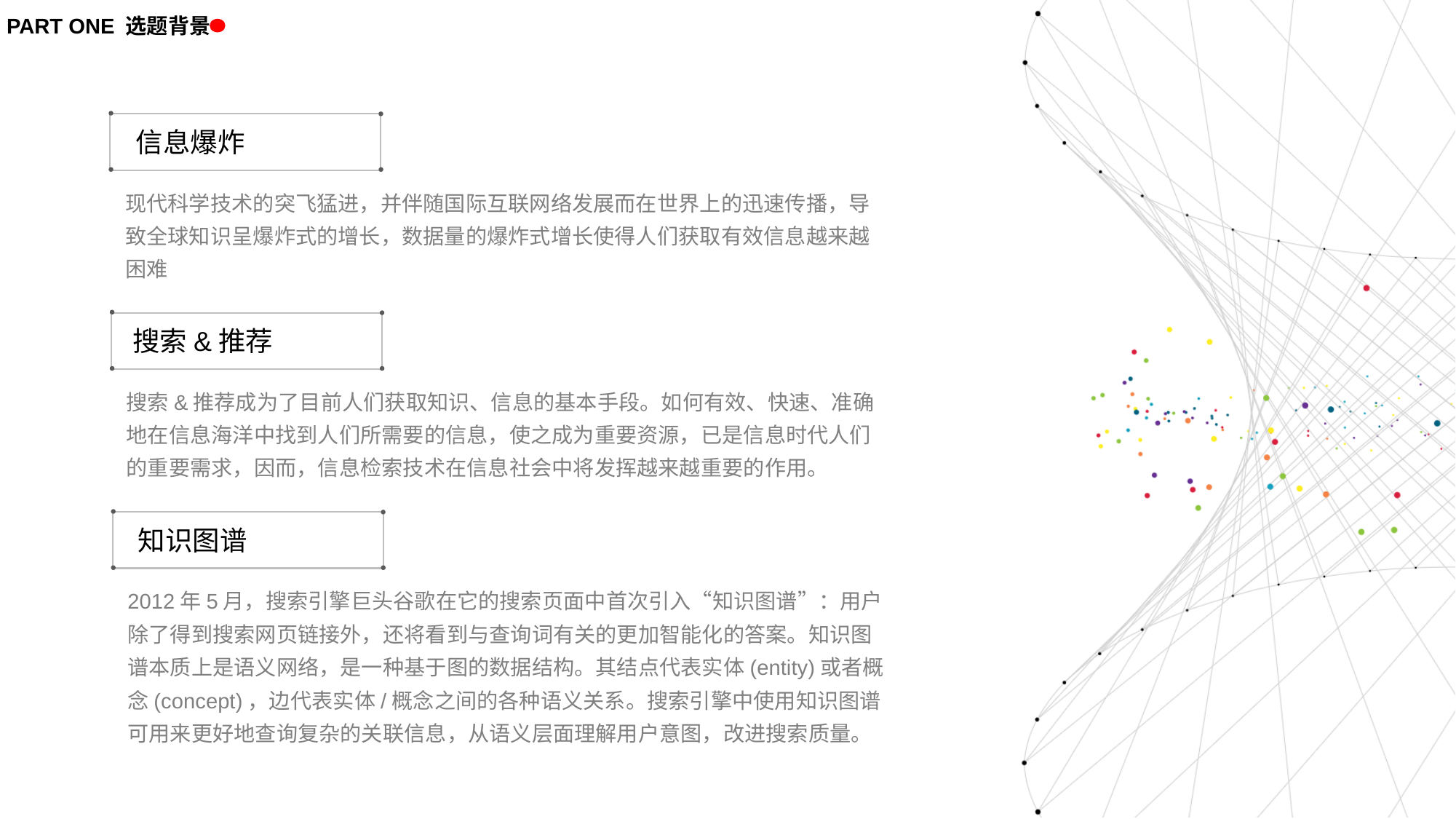

PART ONE 选题背景

信息爆炸
现代科学技术的突飞猛进，并伴随国际互联网络发展而在世界上的迅速传播，导致全球知识呈爆炸式的增长，数据量的爆炸式增长使得人们获取有效信息越来越困难

搜索&推荐
搜索&推荐成为了目前人们获取知识、信息的基本手段。如何有效、快速、准确地在信息海洋中找到人们所需要的信息，使之成为重要资源，已是信息时代人们的重要需求，因而，信息检索技术在信息社会中将发挥越来越重要的作用。

知识图谱
2012年5月，搜索引擎巨头谷歌在它的搜索页面中首次引入“知识图谱”：用户除了得到搜索网页链接外，还将看到与查询词有关的更加智能化的答案。知识图谱本质上是语义网络，是一种基于图的数据结构。其结点代表实体(entity)或者概念(concept)，边代表实体/概念之间的各种语义关系。搜索引擎中使用知识图谱可用来更好地查询复杂的关联信息，从语义层面理解用户意图，改进搜索质量。